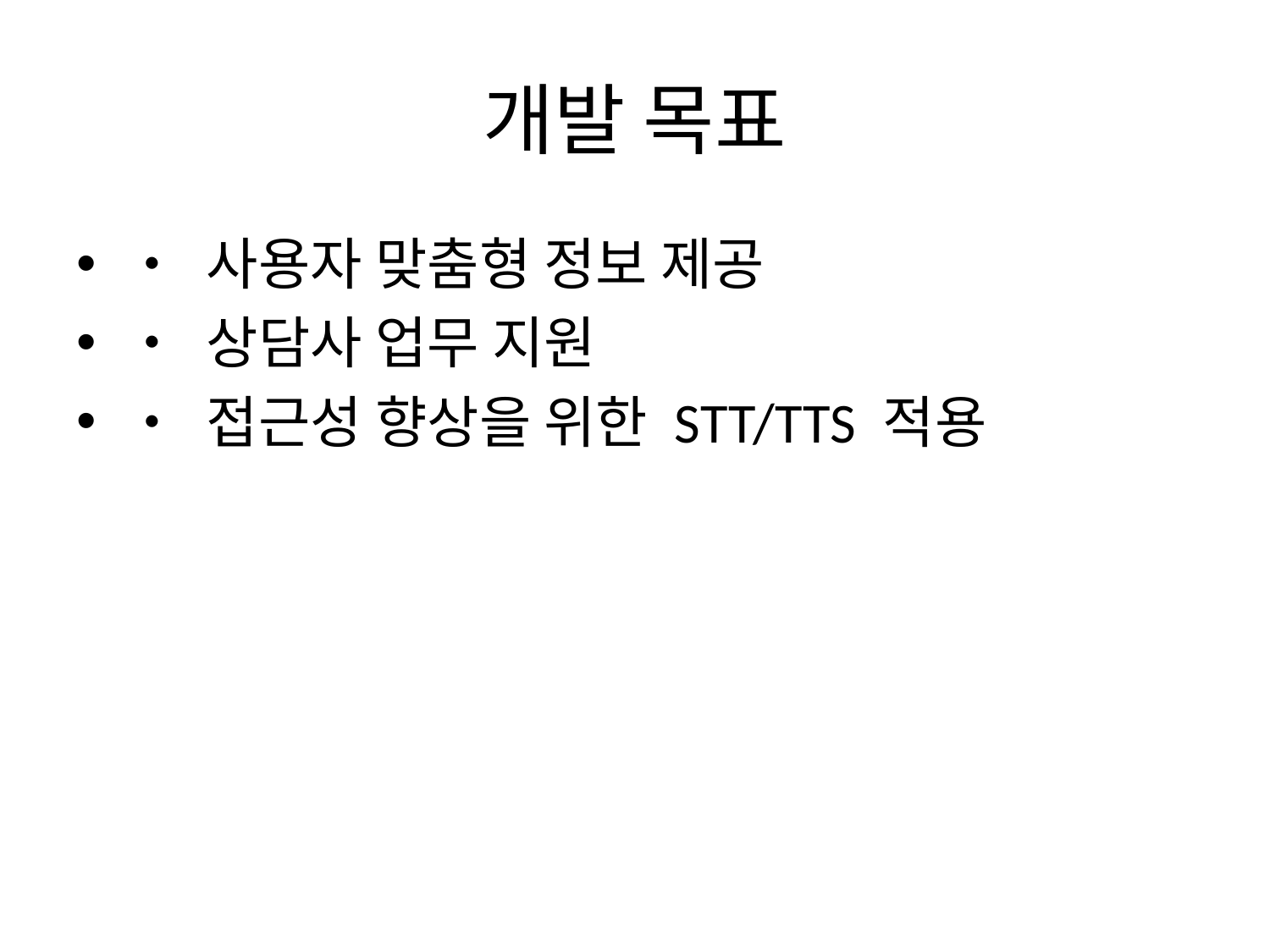

# 개발 목표
• 사용자 맞춤형 정보 제공
• 상담사 업무 지원
• 접근성 향상을 위한 STT/TTS 적용